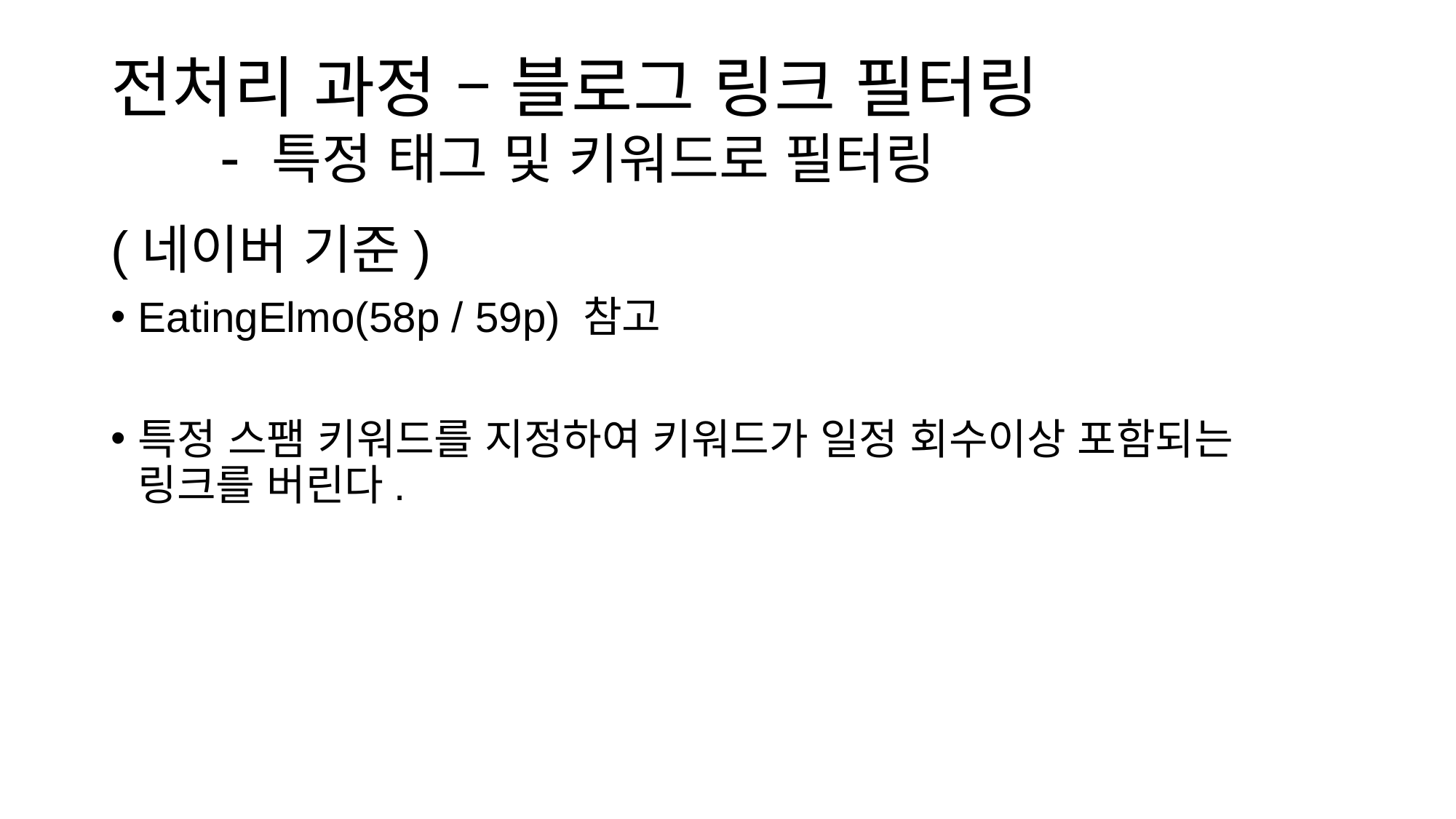

# 전처리 과정 – 블로그 링크 필터링 - 특정 태그 및 키워드로 필터링
(네이버 기준)
EatingElmo(58p / 59p) 참고

특정 스팸 키워드를 지정하여 키워드가 일정 회수이상 포함되는 링크를 버린다.